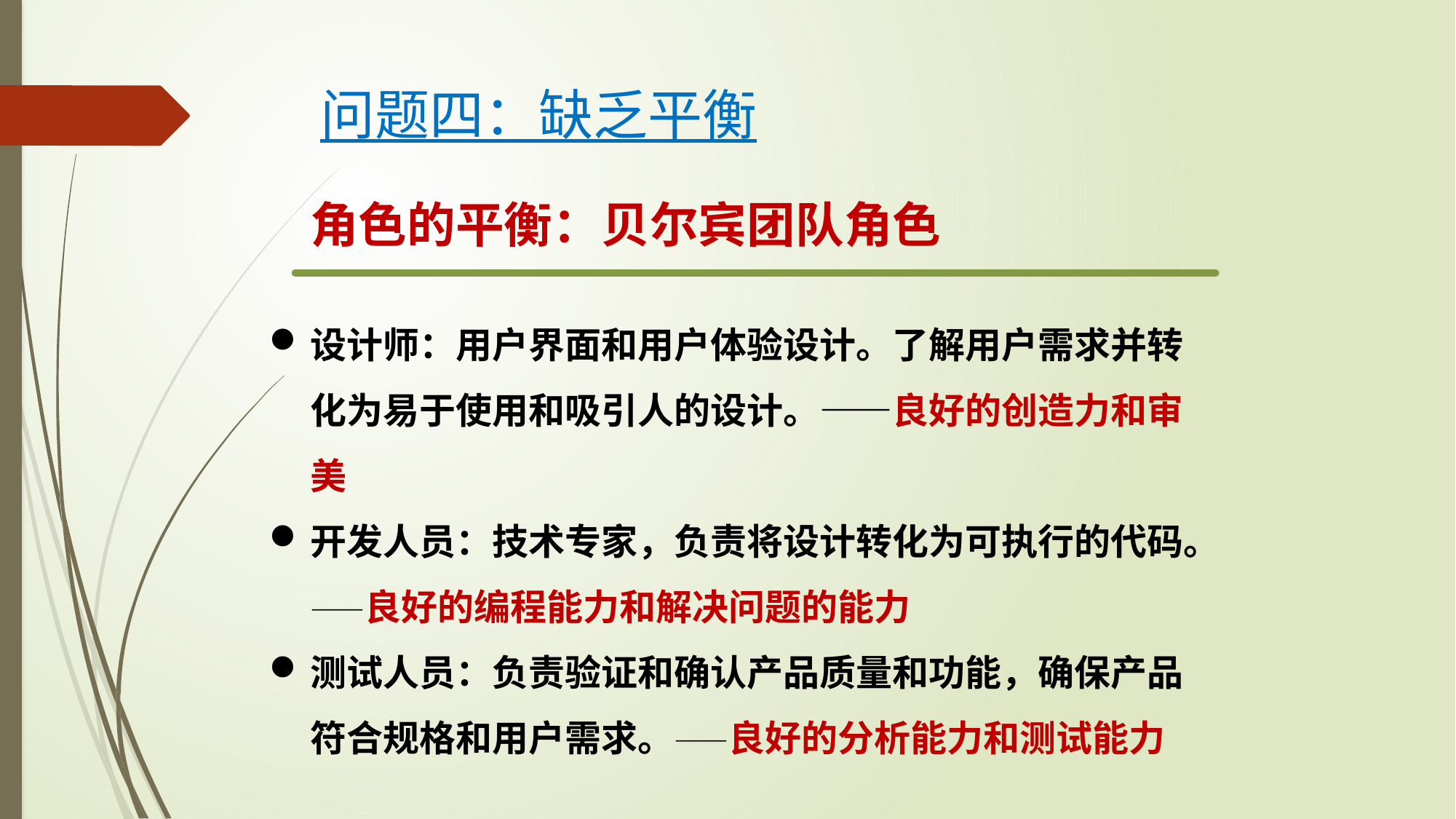

# 问题四：缺乏平衡
角色的平衡：贝尔宾团队角色
设计师：用户界面和用户体验设计。了解用户需求并转化为易于使用和吸引人的设计。——良好的创造力和审美
开发人员：技术专家，负责将设计转化为可执行的代码。——良好的编程能力和解决问题的能力
测试人员：负责验证和确认产品质量和功能，确保产品符合规格和用户需求。——良好的分析能力和测试能力